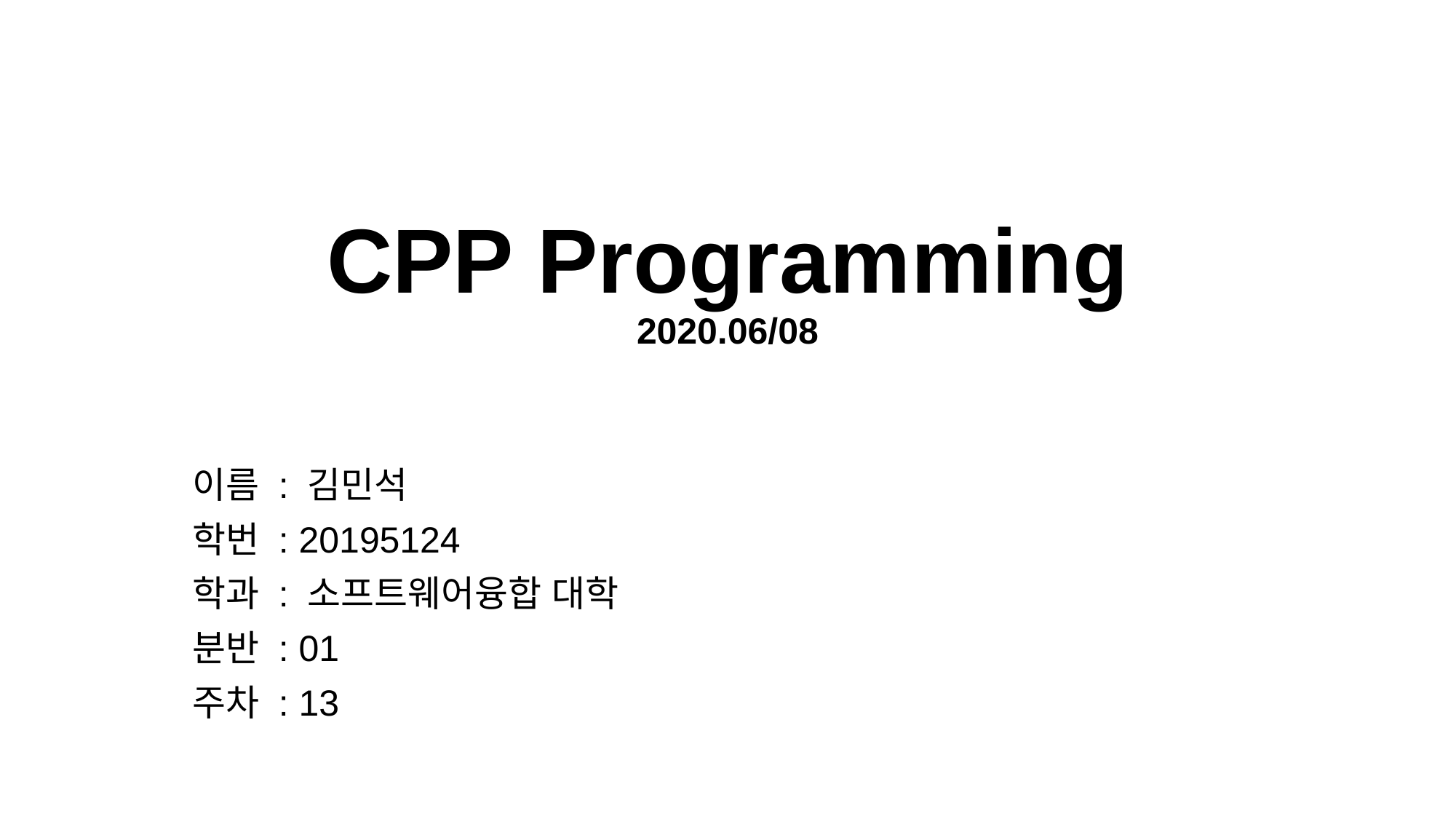

# CPP Programming 2020.06/08
이름 : 김민석
학번 : 20195124
학과 : 소프트웨어융합 대학
분반 : 01
주차 : 13